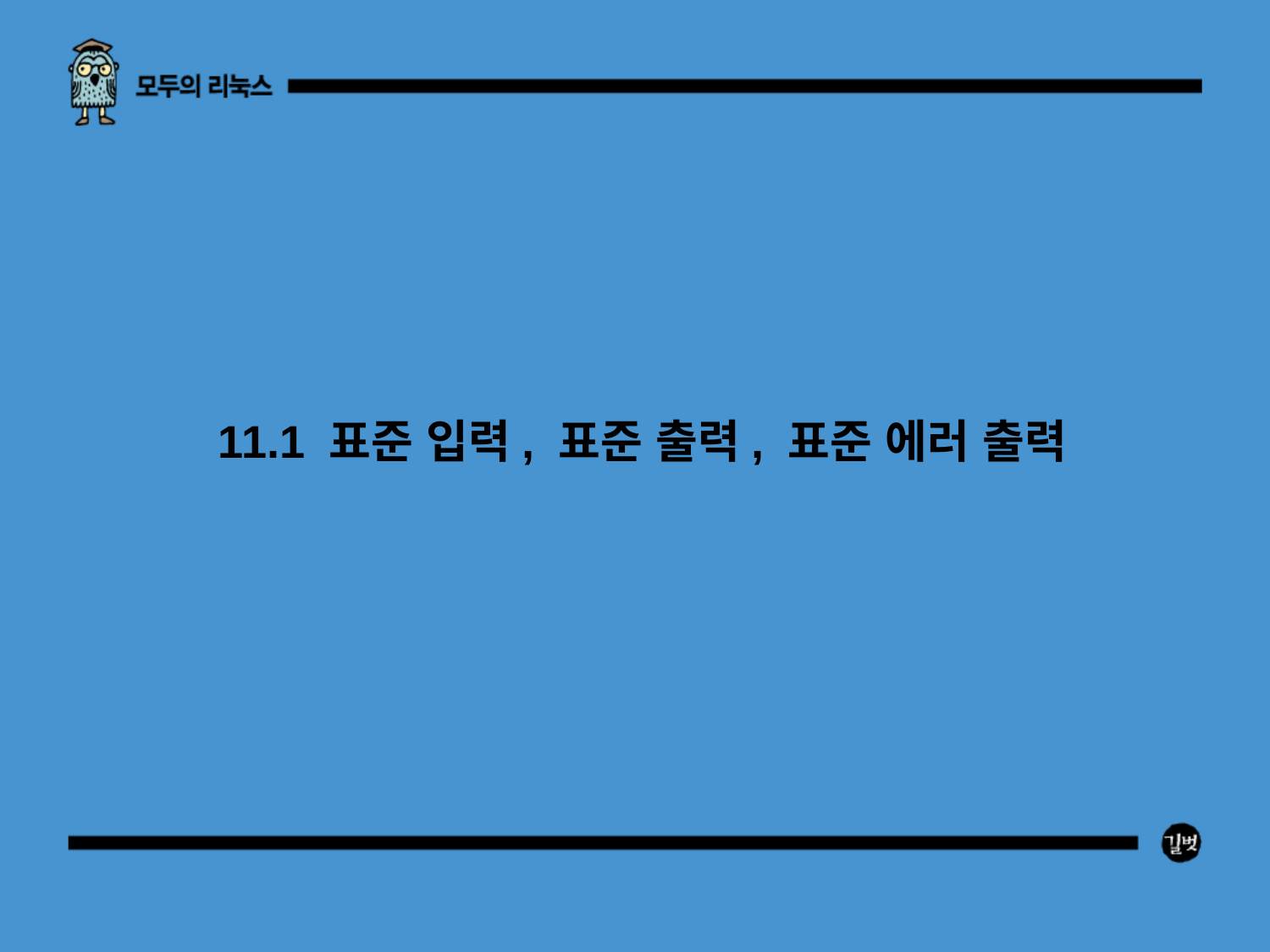

11.1 표준 입력, 표준 출력, 표준 에러 출력